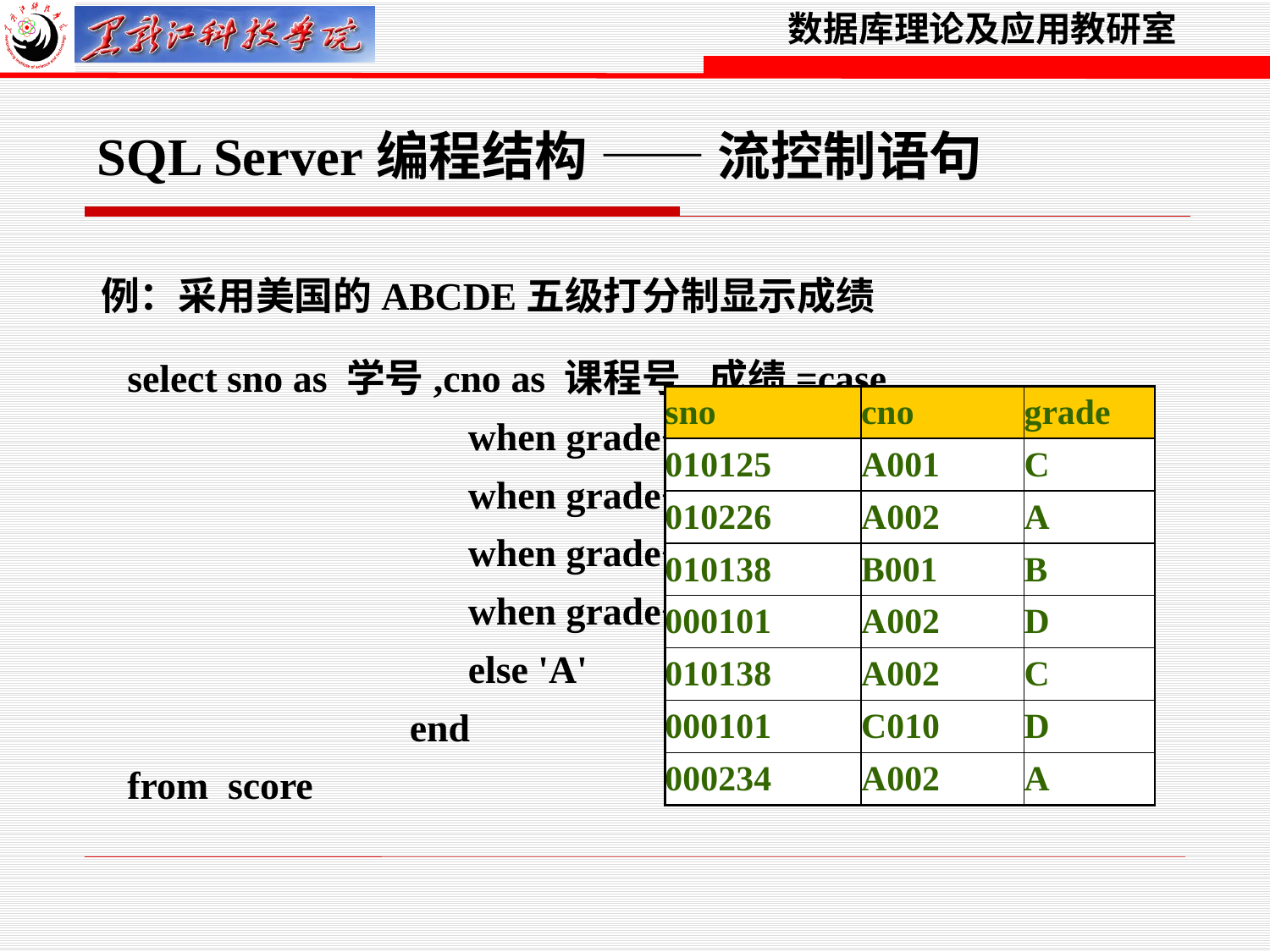

SQL Server编程结构 —— 流控制语句
例：采用美国的ABCDE五级打分制显示成绩
select sno as 学号,cno as 课程号,成绩=case
                                   when grade<60 then 'E'
                                   when grade<70 then 'D'
                                   when grade<80 then 'C'
                                   when grade<90 then 'B'
                                   else 'A'
                             end
from  score
| sno | cno | grade |
| --- | --- | --- |
| 010125 | A001 | C |
| 010226 | A002 | A |
| 010138 | B001 | B |
| 000101 | A002 | D |
| 010138 | A002 | C |
| 000101 | C010 | D |
| 000234 | A002 | A |